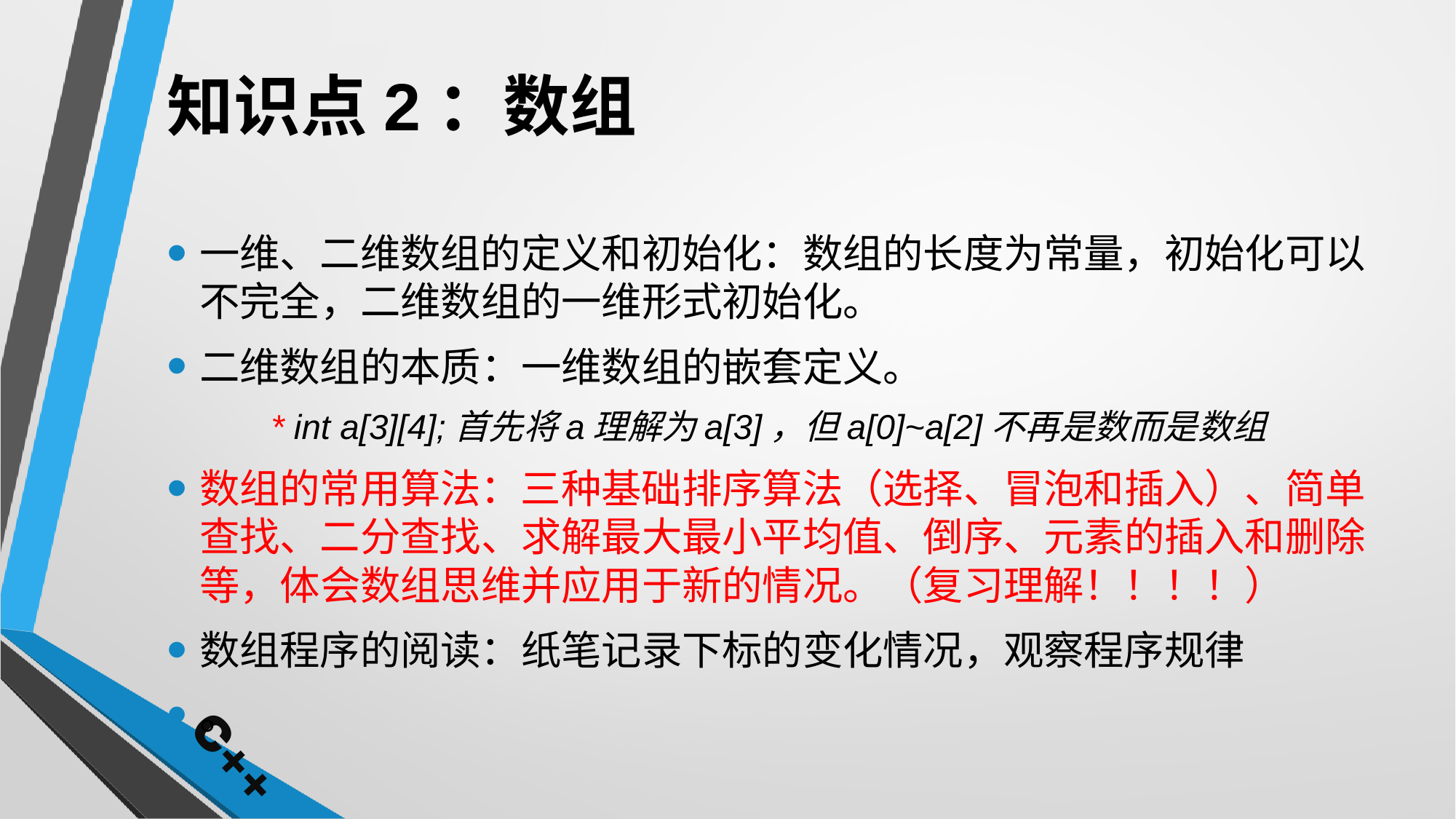

# 知识点2：数组
一维、二维数组的定义和初始化：数组的长度为常量，初始化可以不完全，二维数组的一维形式初始化。
二维数组的本质：一维数组的嵌套定义。
	* int a[3][4];首先将a理解为a[3]，但a[0]~a[2]不再是数而是数组
数组的常用算法：三种基础排序算法（选择、冒泡和插入）、简单查找、二分查找、求解最大最小平均值、倒序、元素的插入和删除等，体会数组思维并应用于新的情况。（复习理解！！！！）
数组程序的阅读：纸笔记录下标的变化情况，观察程序规律
。